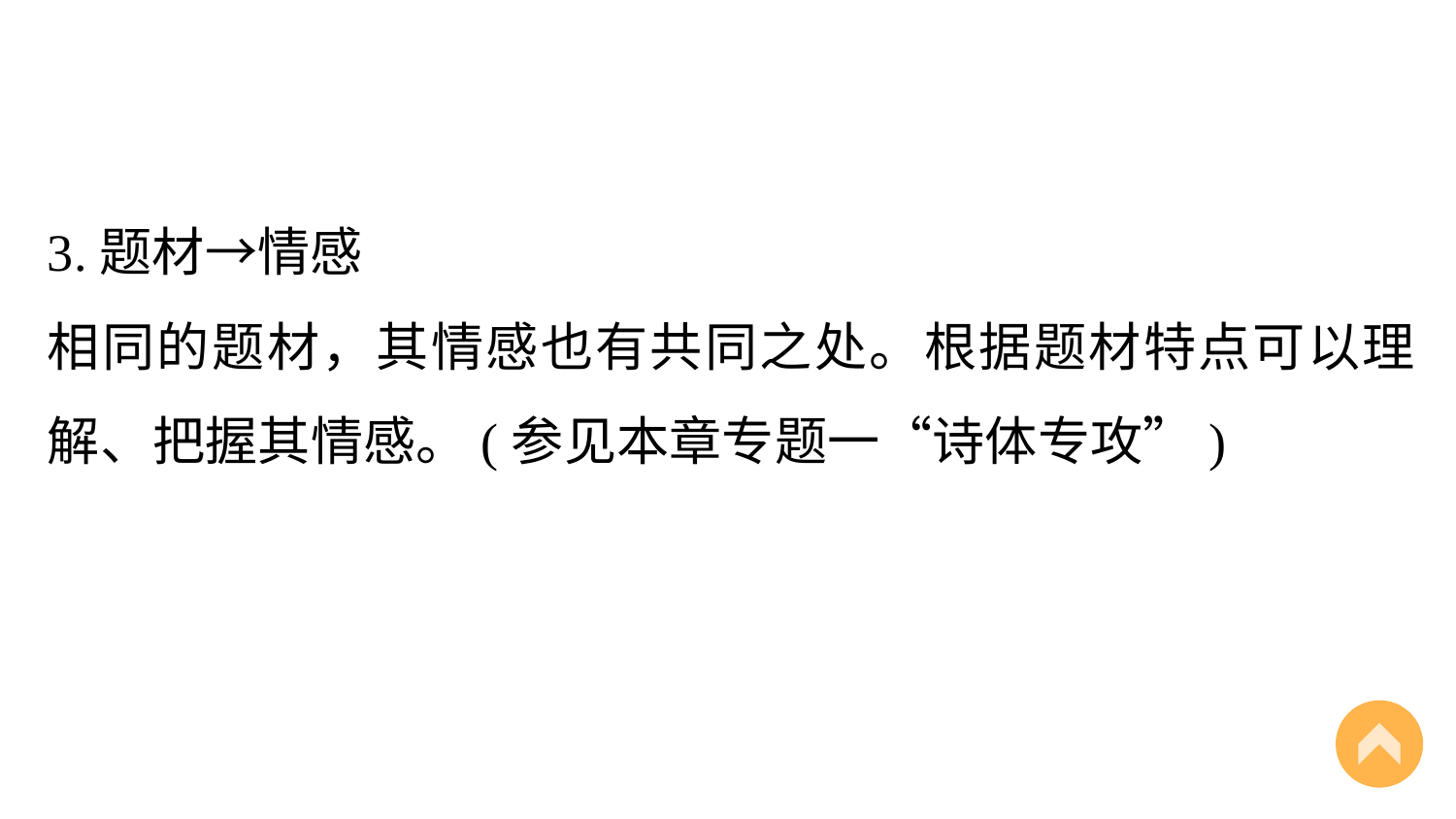

3.题材→情感
相同的题材，其情感也有共同之处。根据题材特点可以理解、把握其情感。(参见本章专题一“诗体专攻”)